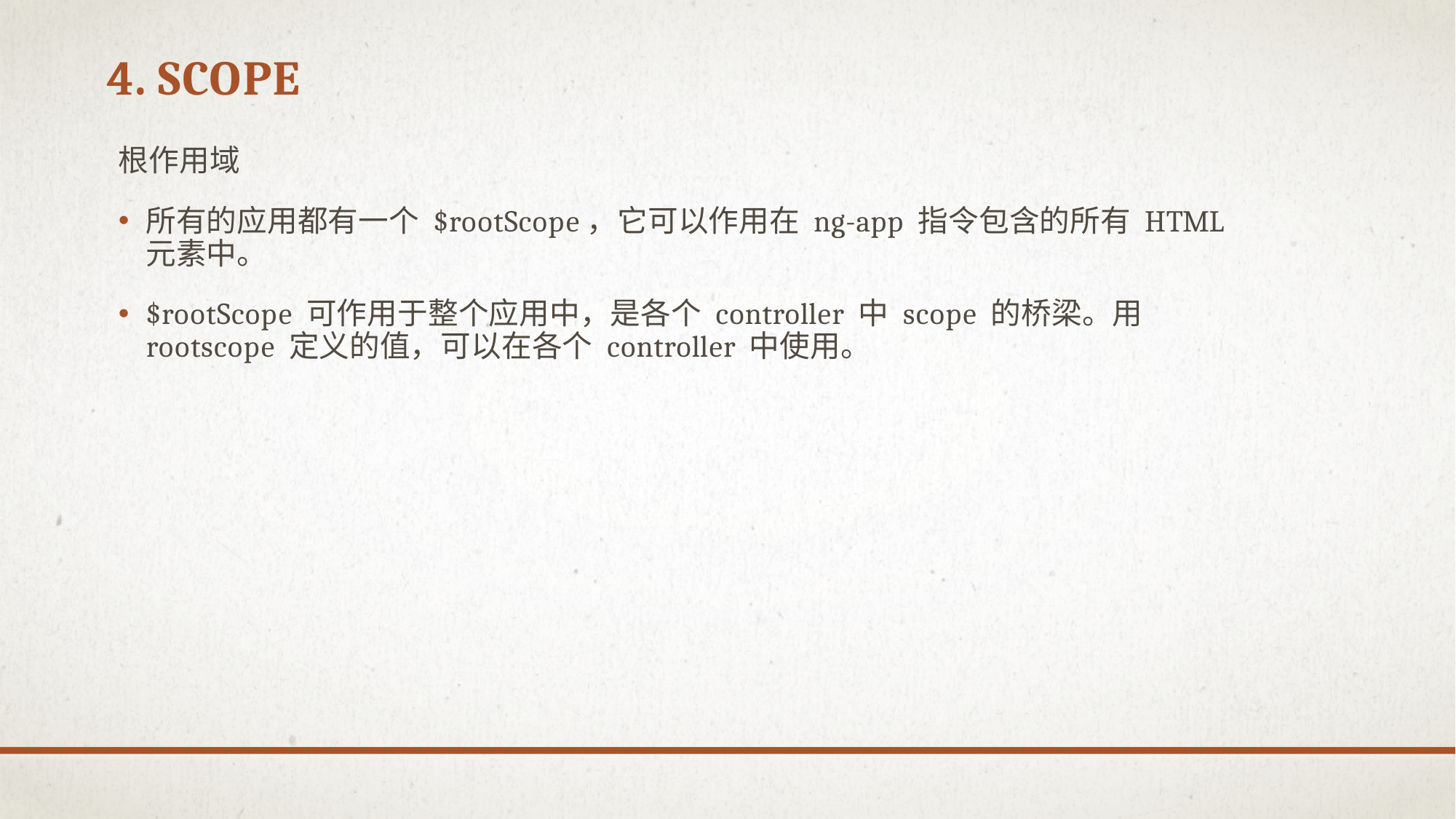

# 4. Scope
根作用域
所有的应用都有一个 $rootScope，它可以作用在 ng-app 指令包含的所有 HTML 元素中。
$rootScope 可作用于整个应用中，是各个 controller 中 scope 的桥梁。用 rootscope 定义的值，可以在各个 controller 中使用。